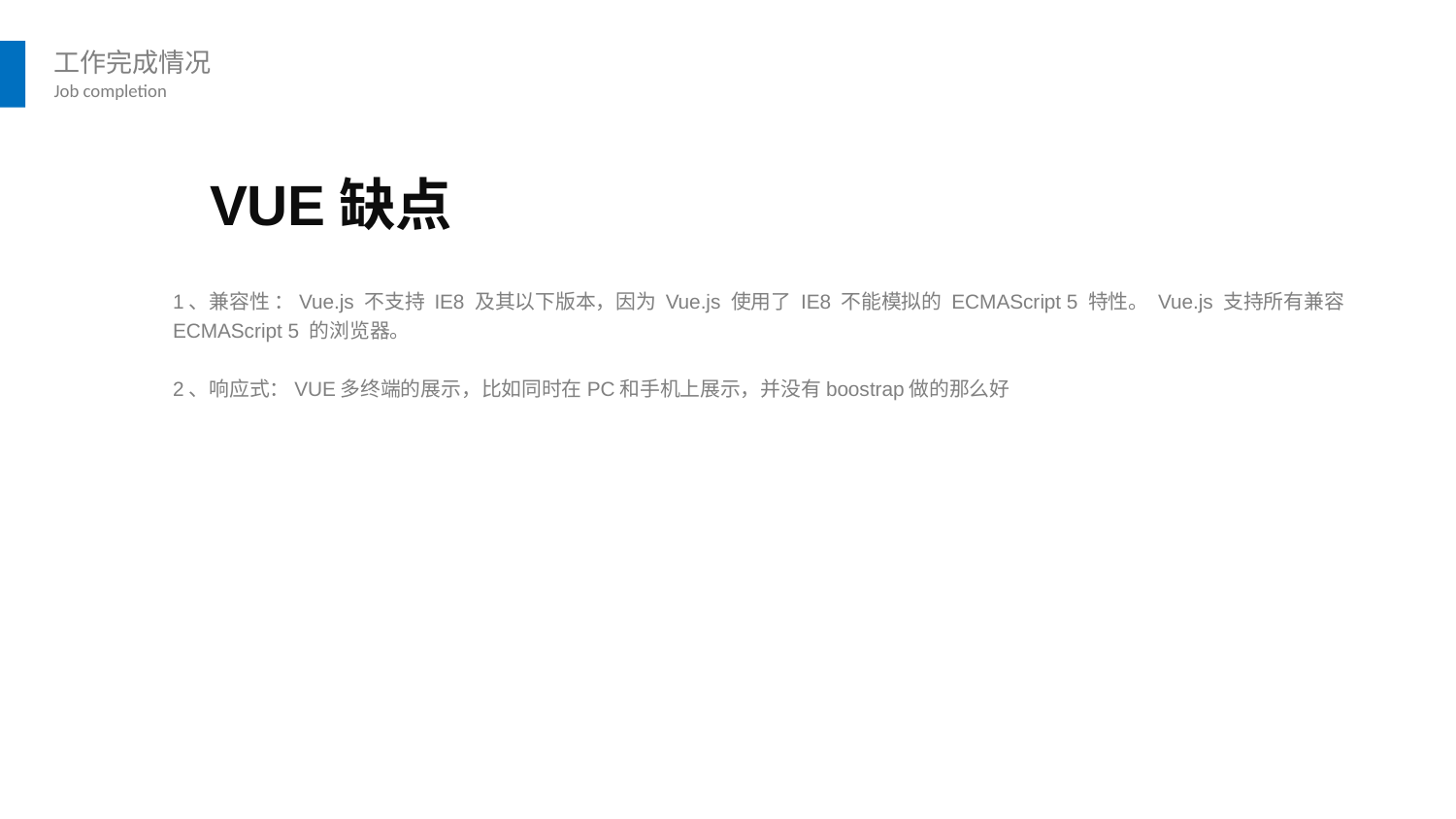

VUE缺点
1、兼容性 ：Vue.js 不支持 IE8 及其以下版本，因为 Vue.js 使用了 IE8 不能模拟的 ECMAScript 5 特性。 Vue.js 支持所有兼容 ECMAScript 5 的浏览器。

2、响应式：VUE多终端的展示，比如同时在PC和手机上展示，并没有boostrap做的那么好